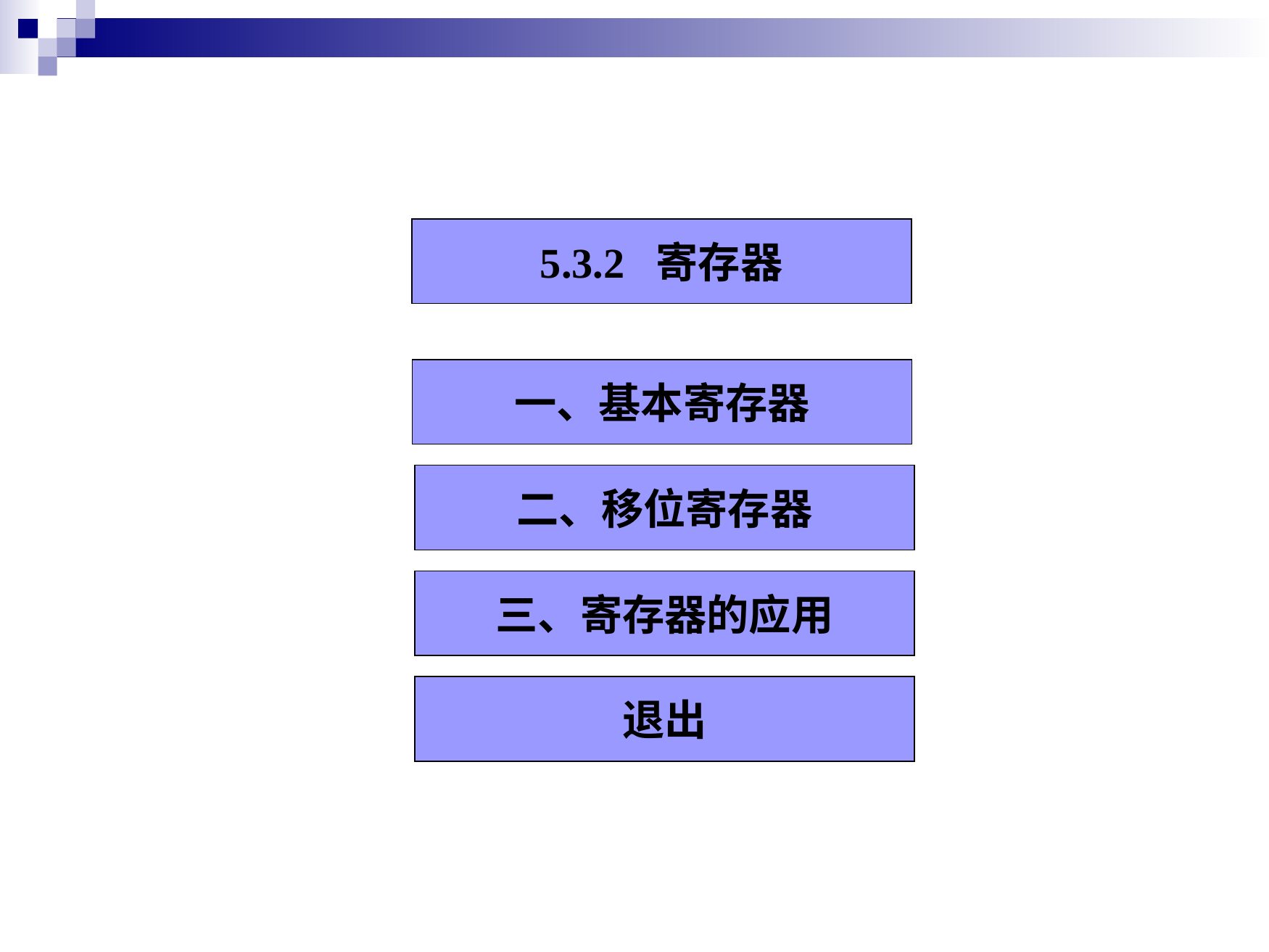

4.3.2  寄存器
5.3.2  寄存器
一、基本寄存器
二、移位寄存器
三、寄存器的应用
退出